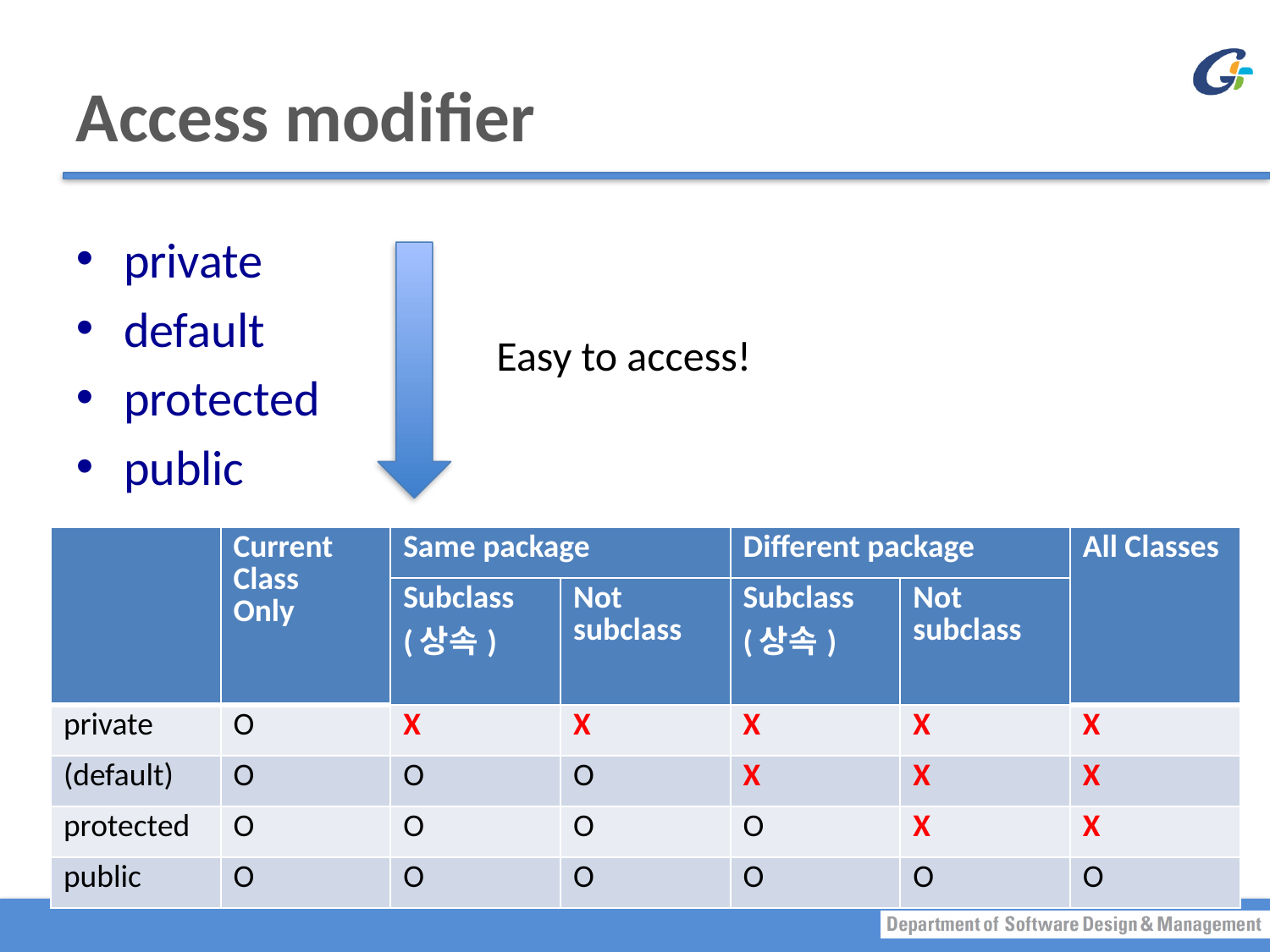

# Access modifier
private
default
protected
public

Easy to access!
|  | Current Class Only | Same package |  | Different package |  | All Classes |
| --- | --- | --- | --- | --- | --- | --- |
|  |  | Subclass (상속) | Not subclass | Subclass (상속) | Not subclass |  |
| private | O | X | X | X | X | X |
| (default) | O | O | O | X | X | X |
| protected | O | O | O | O | X | X |
| public | O | O | O | O | O | O |